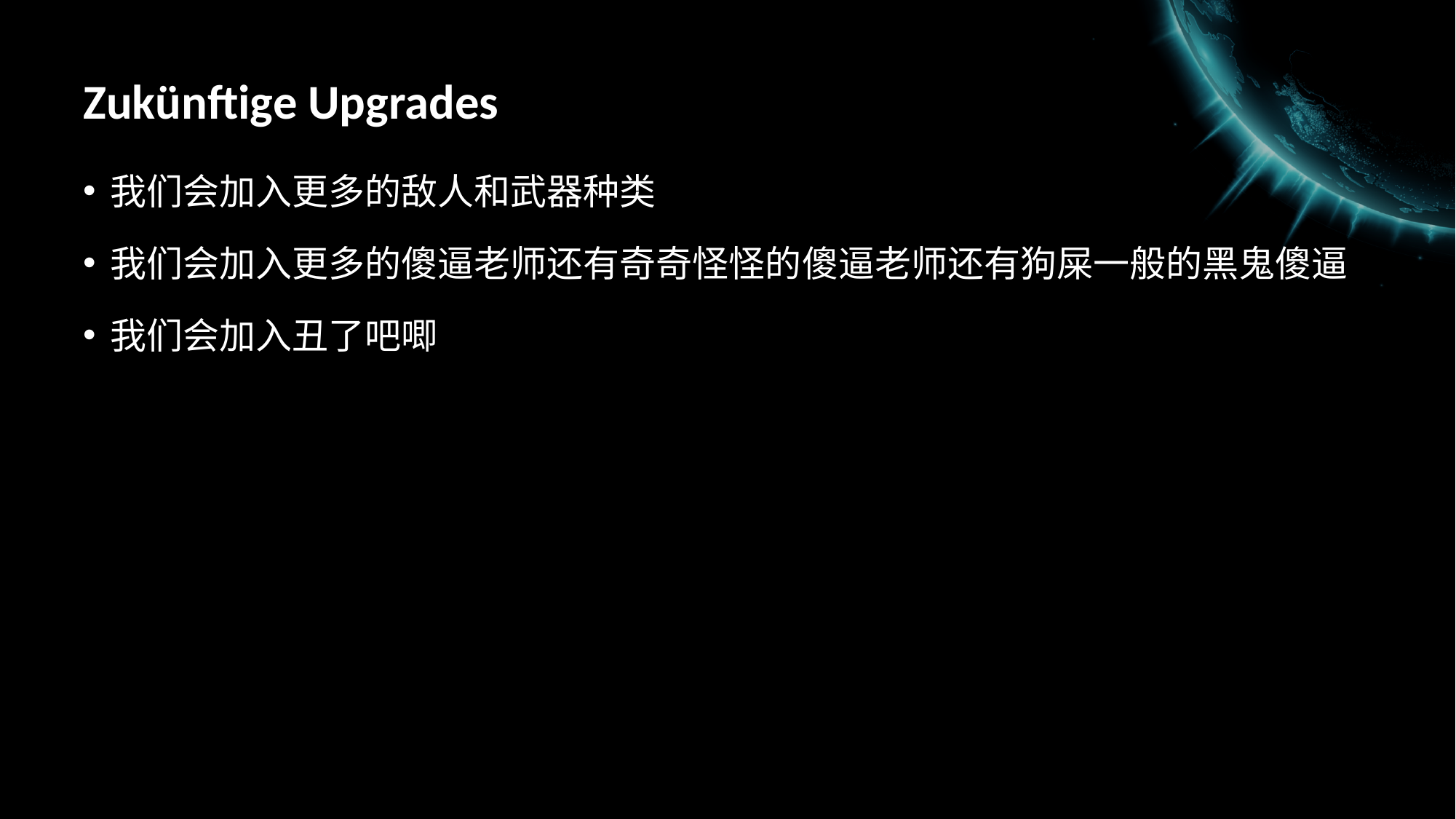

# Zukünftige Upgrades
我们会加入更多的敌人和武器种类
我们会加入更多的傻逼老师还有奇奇怪怪的傻逼老师还有狗屎一般的黑鬼傻逼
我们会加入丑了吧唧